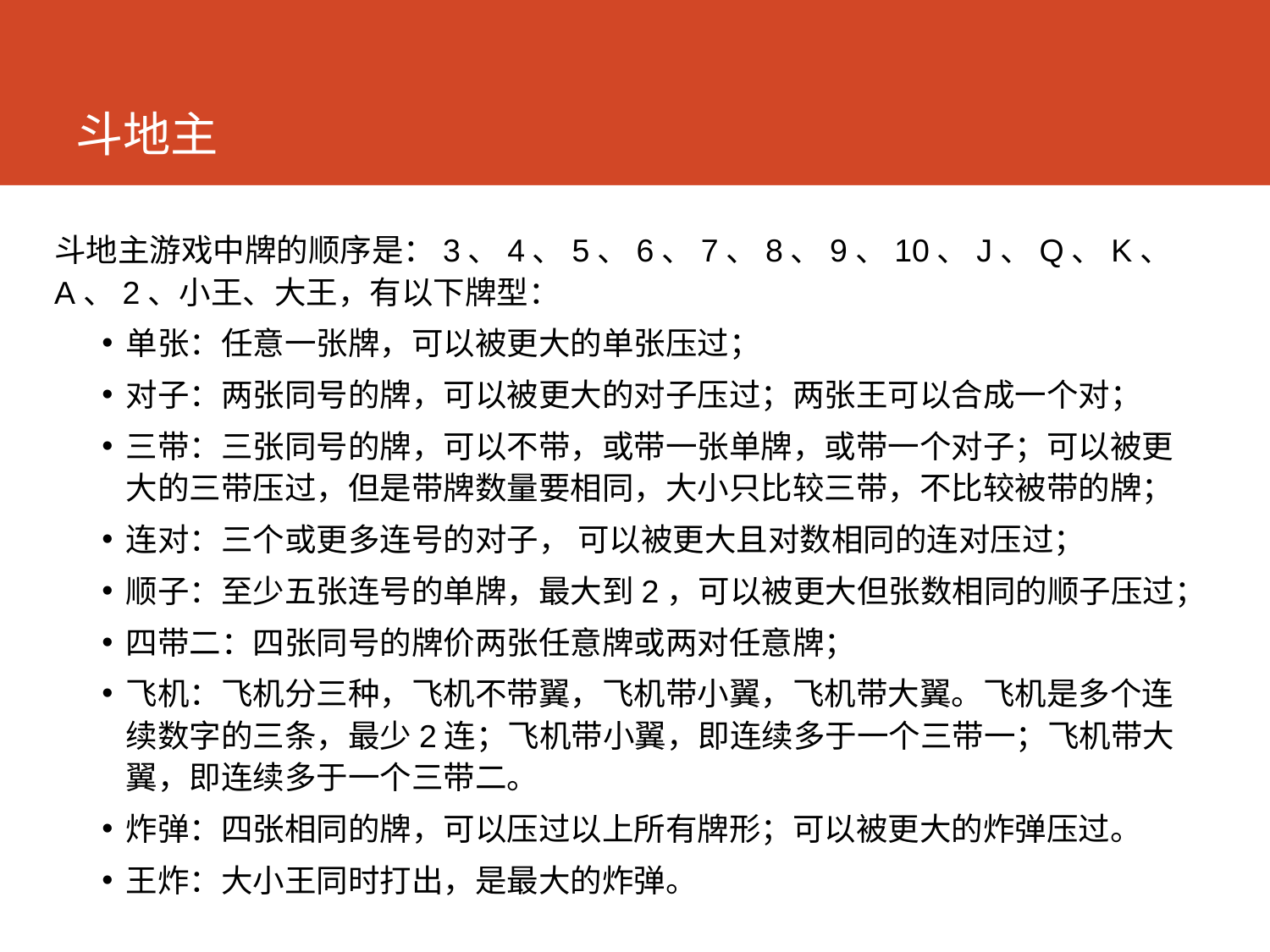

# 斗地主
斗地主游戏中牌的顺序是：3、4、5、6、7、8、9、10、J、Q、K、A、2、小王、大王，有以下牌型：
单张：任意一张牌，可以被更大的单张压过；
对子：两张同号的牌，可以被更大的对子压过；两张王可以合成一个对；
三带：三张同号的牌，可以不带，或带一张单牌，或带一个对子；可以被更大的三带压过，但是带牌数量要相同，大小只比较三带，不比较被带的牌；
连对：三个或更多连号的对子， 可以被更大且对数相同的连对压过；
顺子：至少五张连号的单牌，最大到2，可以被更大但张数相同的顺子压过；
四带二：四张同号的牌价两张任意牌或两对任意牌；
飞机：飞机分三种，飞机不带翼，飞机带小翼，飞机带大翼。飞机是多个连续数字的三条，最少2连；飞机带小翼，即连续多于一个三带一；飞机带大翼，即连续多于一个三带二。
炸弹：四张相同的牌，可以压过以上所有牌形；可以被更大的炸弹压过。
王炸：大小王同时打出，是最大的炸弹。